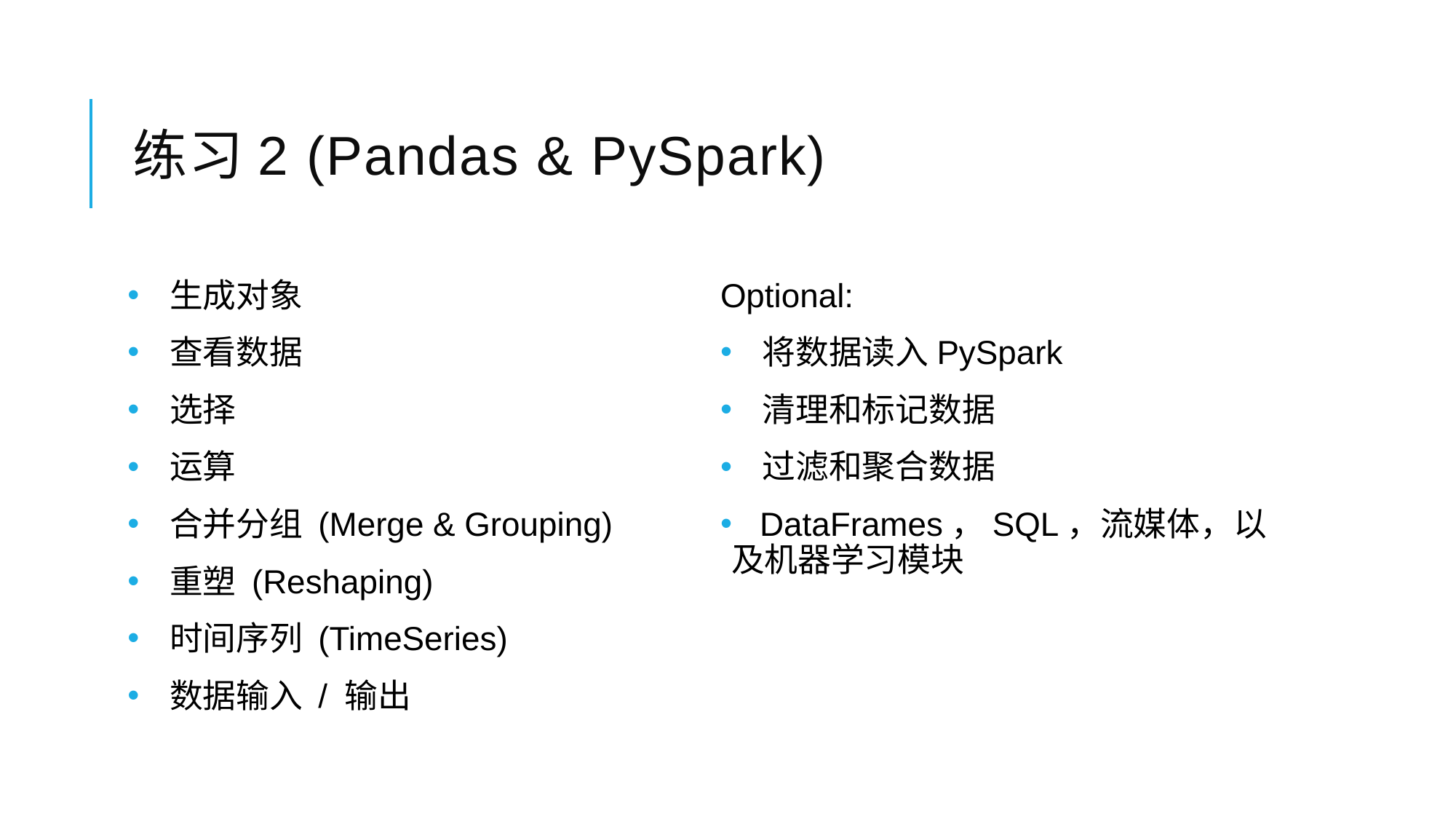

# 练习2 (Pandas & PySpark)
   生成对象
   查看数据
   选择
   运算
   合并分组 (Merge & Grouping)
   重塑 (Reshaping)
   时间序列 (TimeSeries)
   数据输入 / 输出
Optional:
   将数据读入PySpark
   清理和标记数据
   过滤和聚合数据
   DataFrames，SQL，流媒体，以及机器学习模块